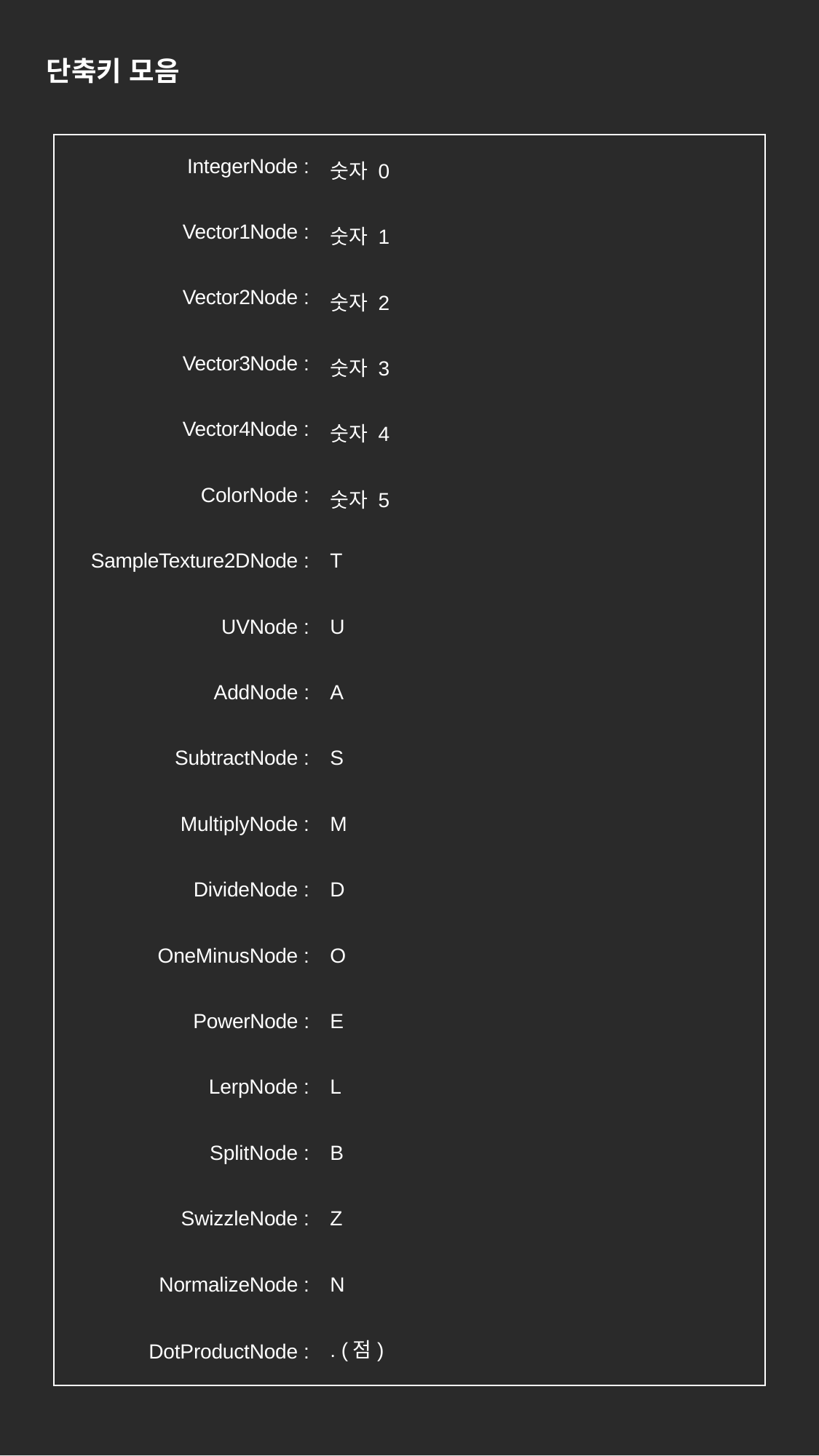

단축키 모음

| IntegerNode : | 숫자 0 |
| --- | --- |
| Vector1Node : | 숫자 1 |
| Vector2Node : | 숫자 2 |
| Vector3Node : | 숫자 3 |
| Vector4Node : | 숫자 4 |
| ColorNode : | 숫자 5 |
| SampleTexture2DNode : | T |
| UVNode : | U |
| AddNode : | A |
| SubtractNode : | S |
| MultiplyNode : | M |
| DivideNode : | D |
| OneMinusNode : | O |
| PowerNode : | E |
| LerpNode : | L |
| SplitNode : | B |
| SwizzleNode : | Z |
| NormalizeNode : | N |
| DotProductNode : | . (점) |